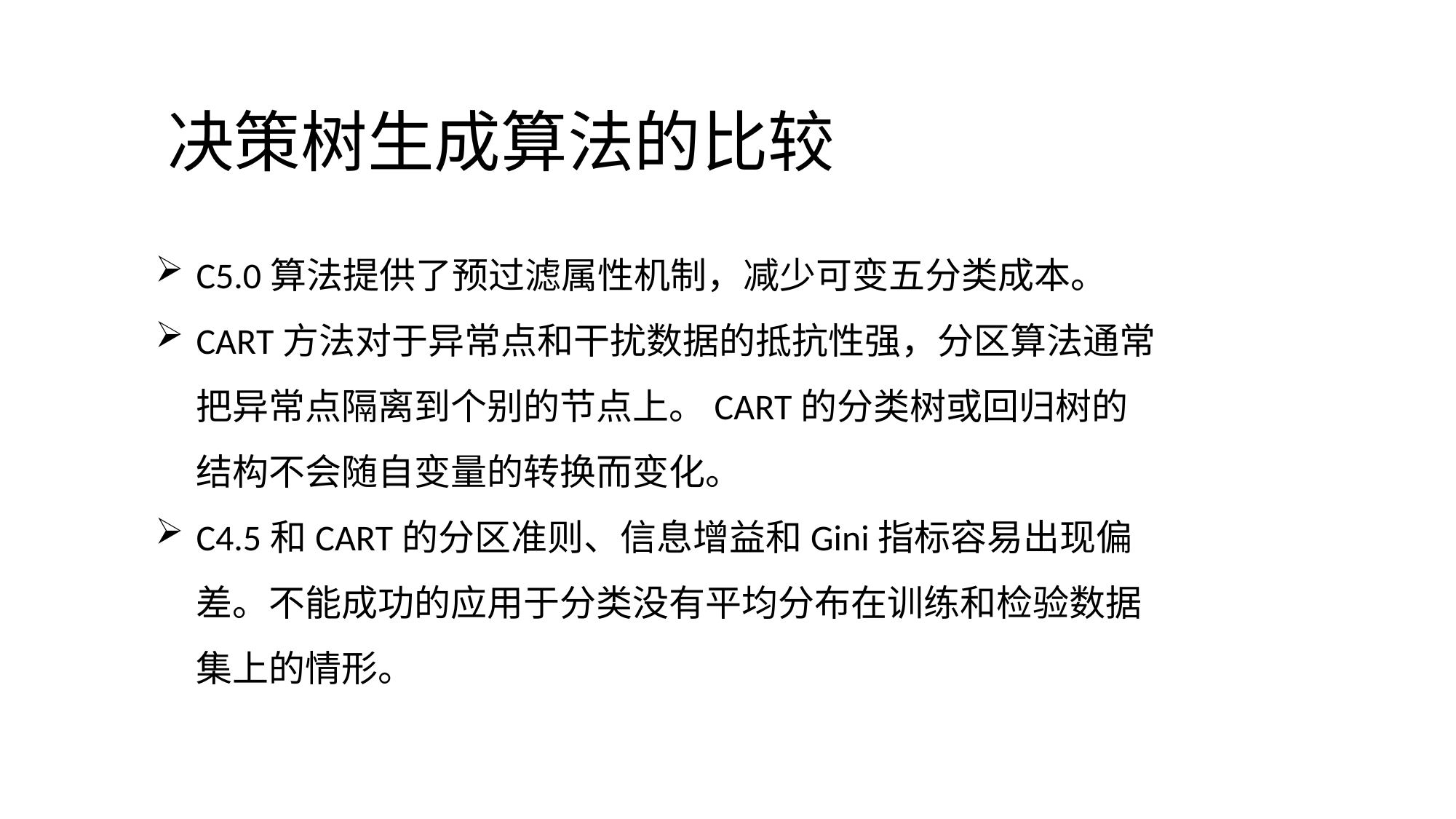

# 决策树生成算法的比较
C5.0算法提供了预过滤属性机制，减少可变五分类成本。
CART方法对于异常点和干扰数据的抵抗性强，分区算法通常把异常点隔离到个别的节点上。CART的分类树或回归树的结构不会随自变量的转换而变化。
C4.5和CART的分区准则、信息增益和Gini指标容易出现偏差。不能成功的应用于分类没有平均分布在训练和检验数据集上的情形。